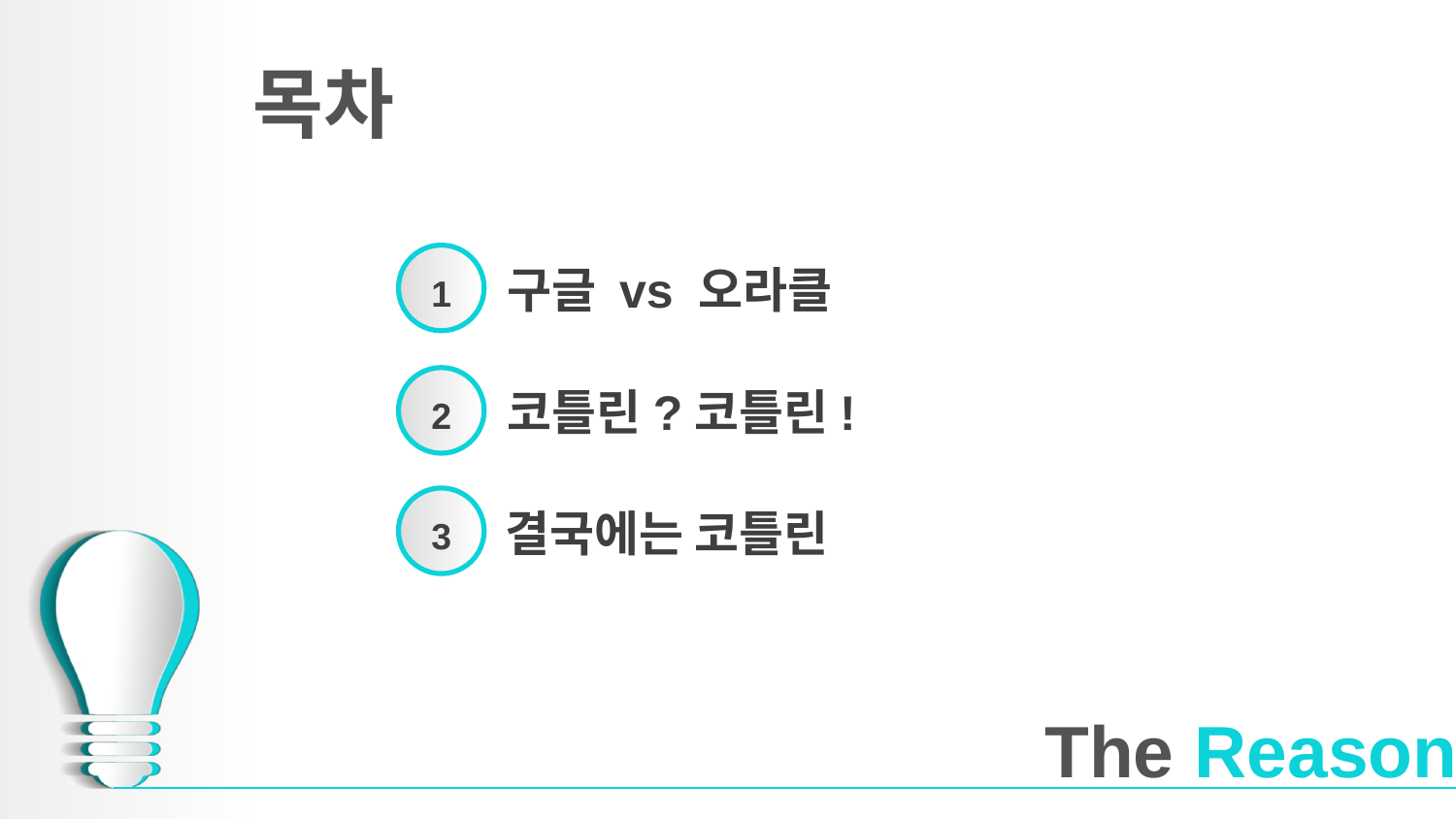

목차

1
구글 vs 오라클

2
코틀린?코틀린!

3
결국에는 코틀린
# The Reason